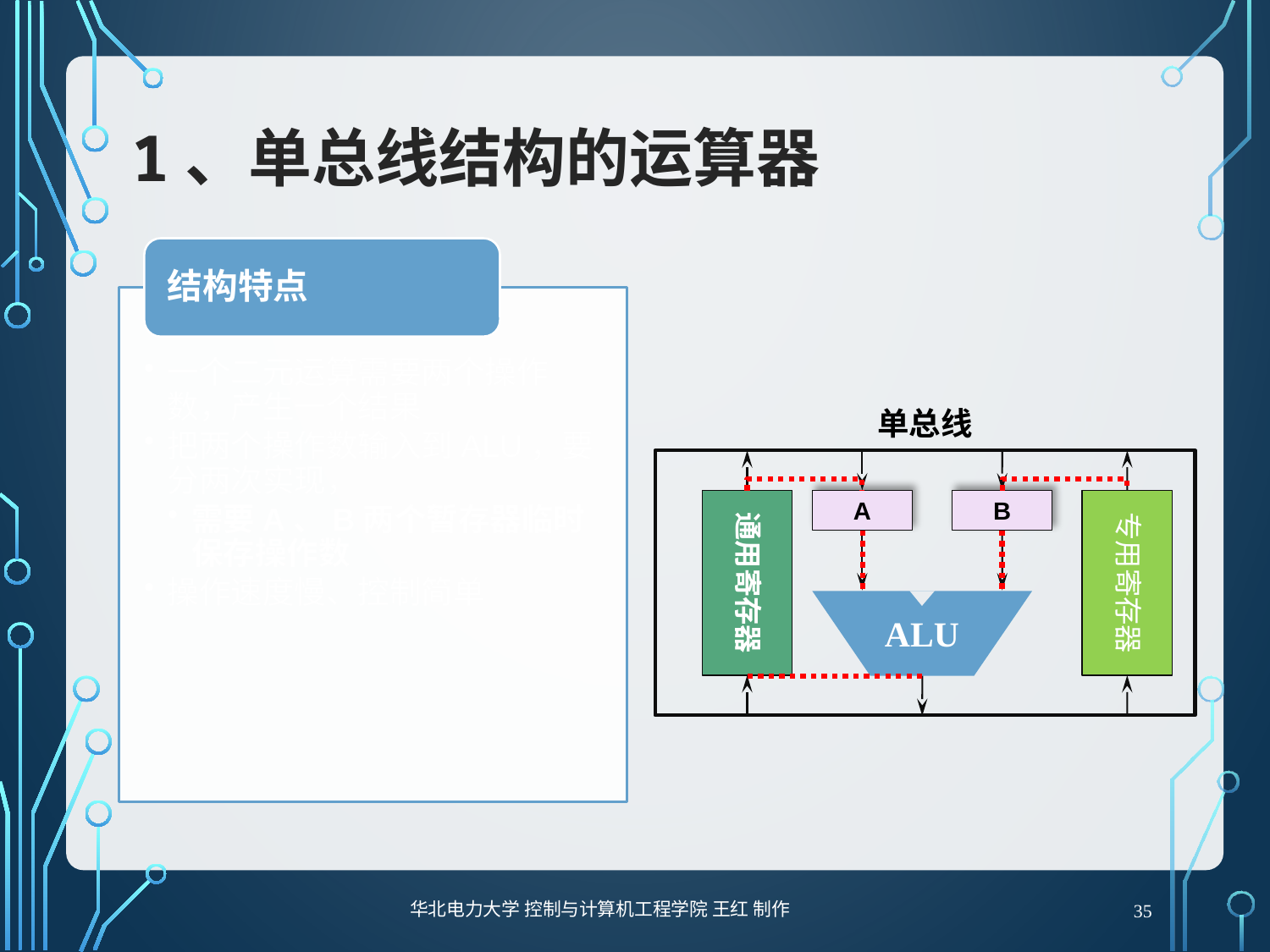

# 1、单总线结构的运算器
一个二元运算需要两个操作数，产生一个结果
把两个操作数输入到ALU，要分两次实现，
需要A、B两个暂存器临时保存操作数
操作速度慢、控制简单
结构特点
单总线

通用寄存器
A
B
专用寄存器

ALU
35
华北电力大学 控制与计算机工程学院 王红 制作